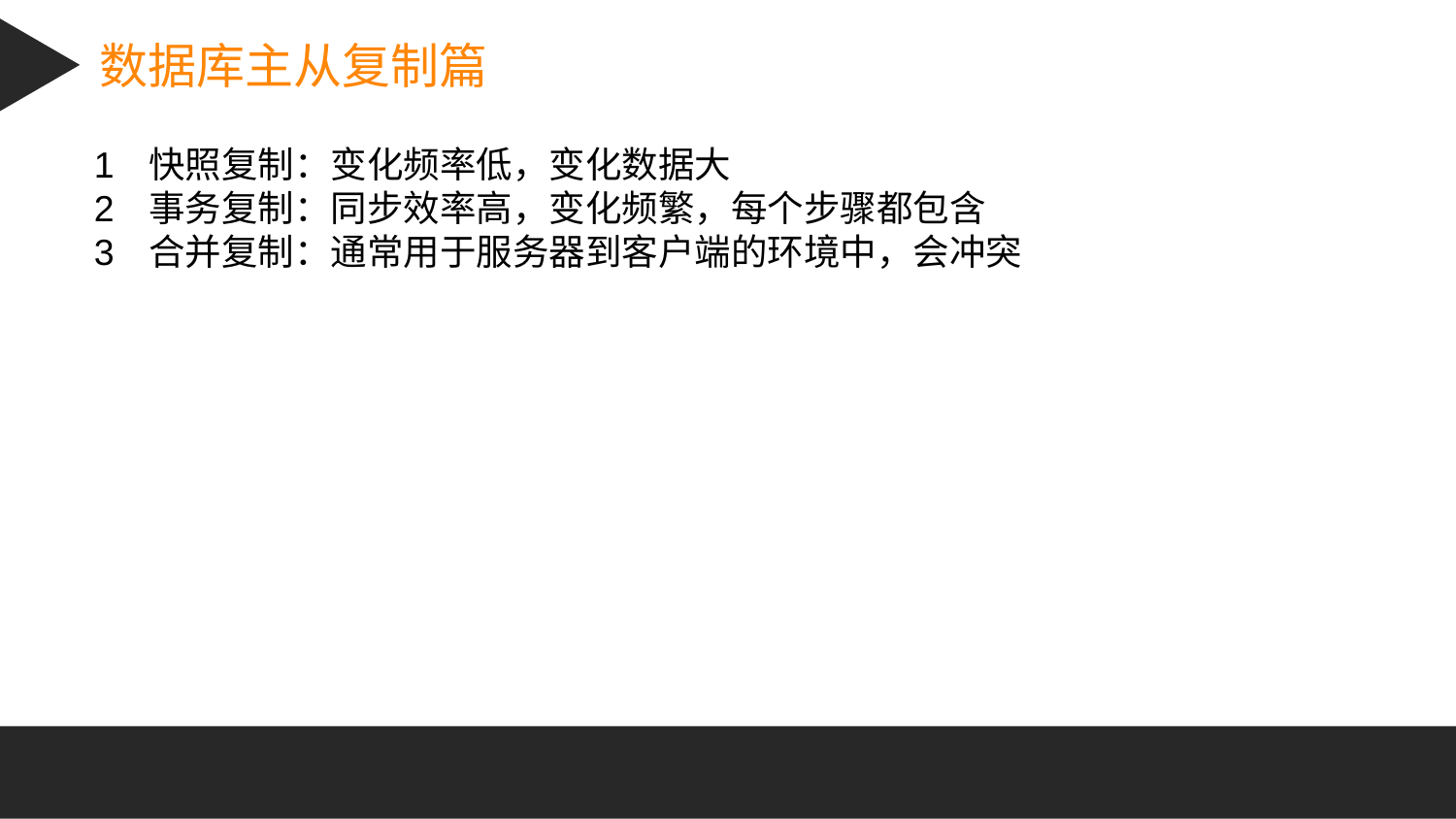

数据库主从复制篇
快照复制：变化频率低，变化数据大
事务复制：同步效率高，变化频繁，每个步骤都包含
合并复制：通常用于服务器到客户端的环境中，会冲突